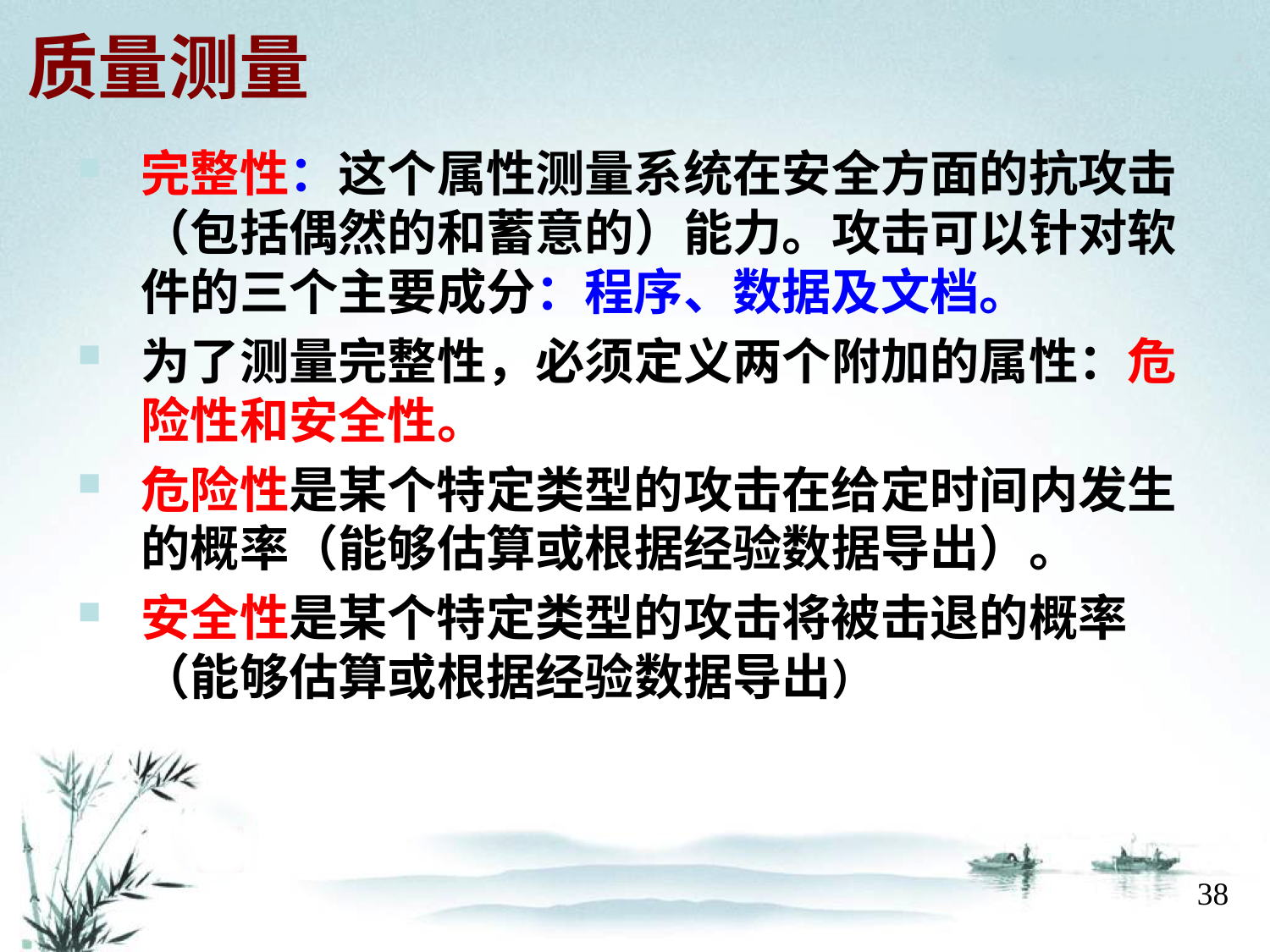

# 质量测量
完整性：这个属性测量系统在安全方面的抗攻击（包括偶然的和蓄意的）能力。攻击可以针对软件的三个主要成分：程序、数据及文档。
为了测量完整性，必须定义两个附加的属性：危险性和安全性。
危险性是某个特定类型的攻击在给定时间内发生的概率（能够估算或根据经验数据导出）。
安全性是某个特定类型的攻击将被击退的概率（能够估算或根据经验数据导出）
38